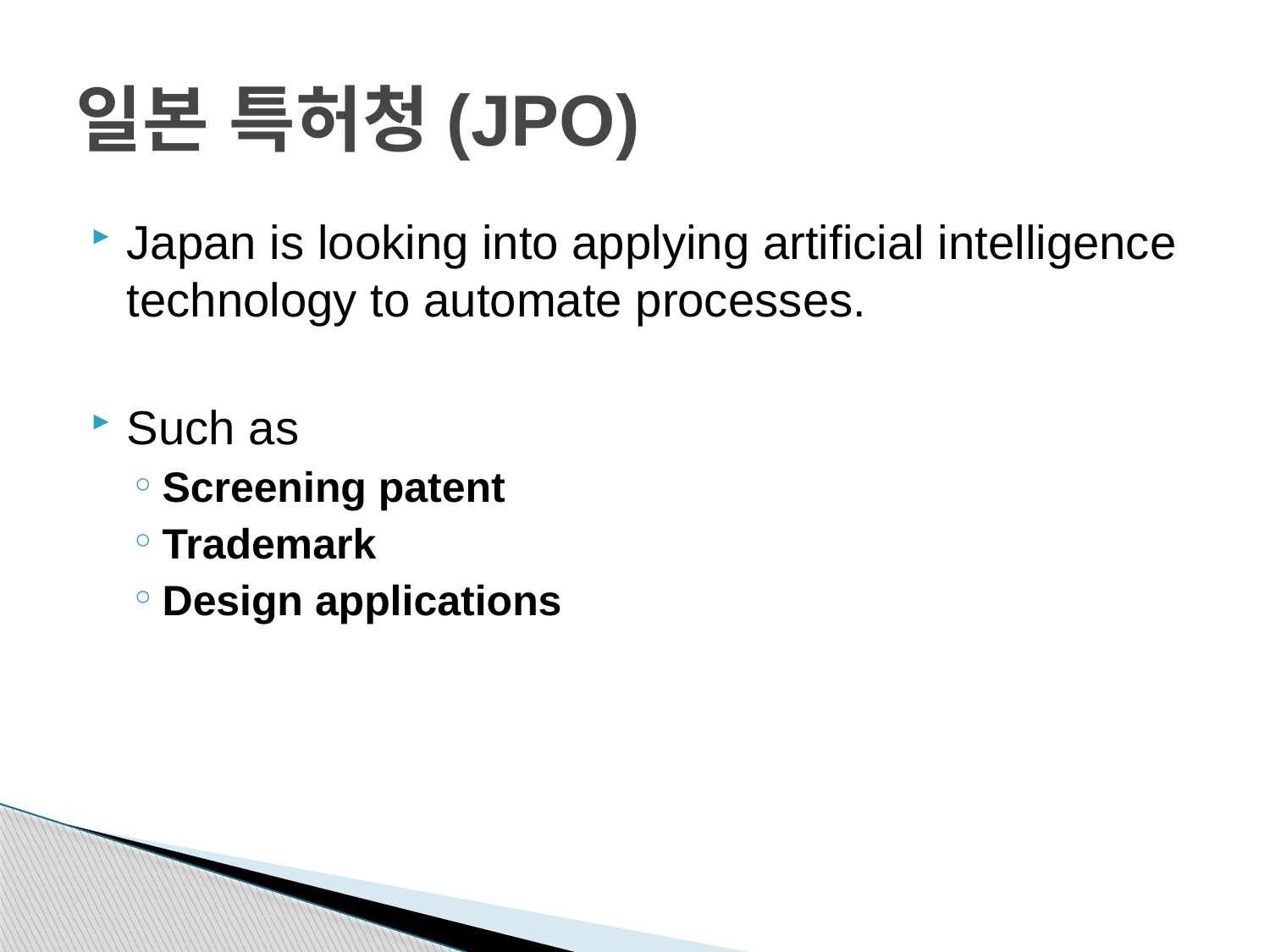

# 일본 특허청(JPO)
Japan is looking into applying artificial intelligence technology to automate processes.

Such as
Screening patent
Trademark
Design applications